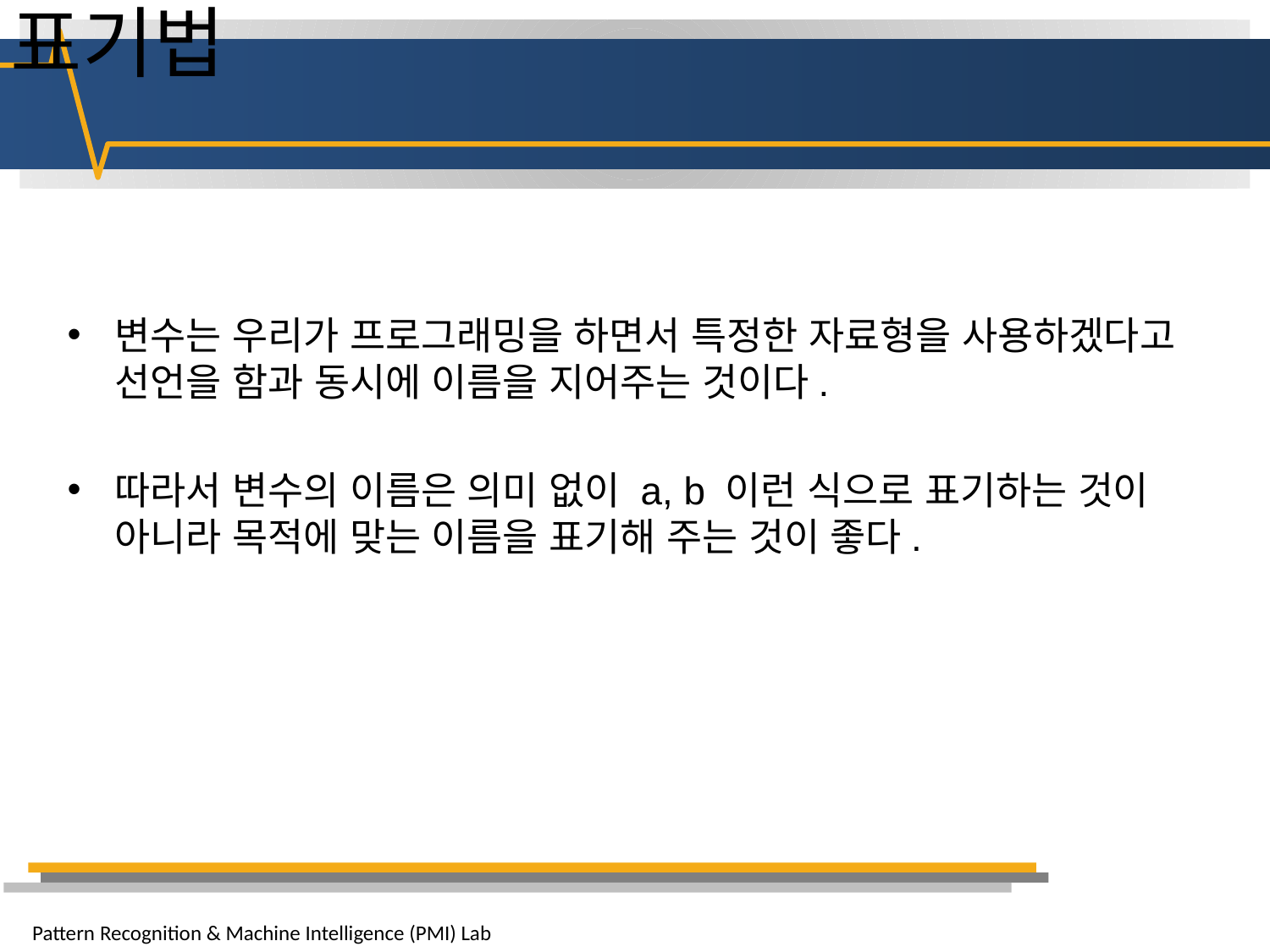

# 변수의 표기법

변수는 우리가 프로그래밍을 하면서 특정한 자료형을 사용하겠다고 선언을 함과 동시에 이름을 지어주는 것이다.

따라서 변수의 이름은 의미 없이 a, b 이런 식으로 표기하는 것이 아니라 목적에 맞는 이름을 표기해 주는 것이 좋다.